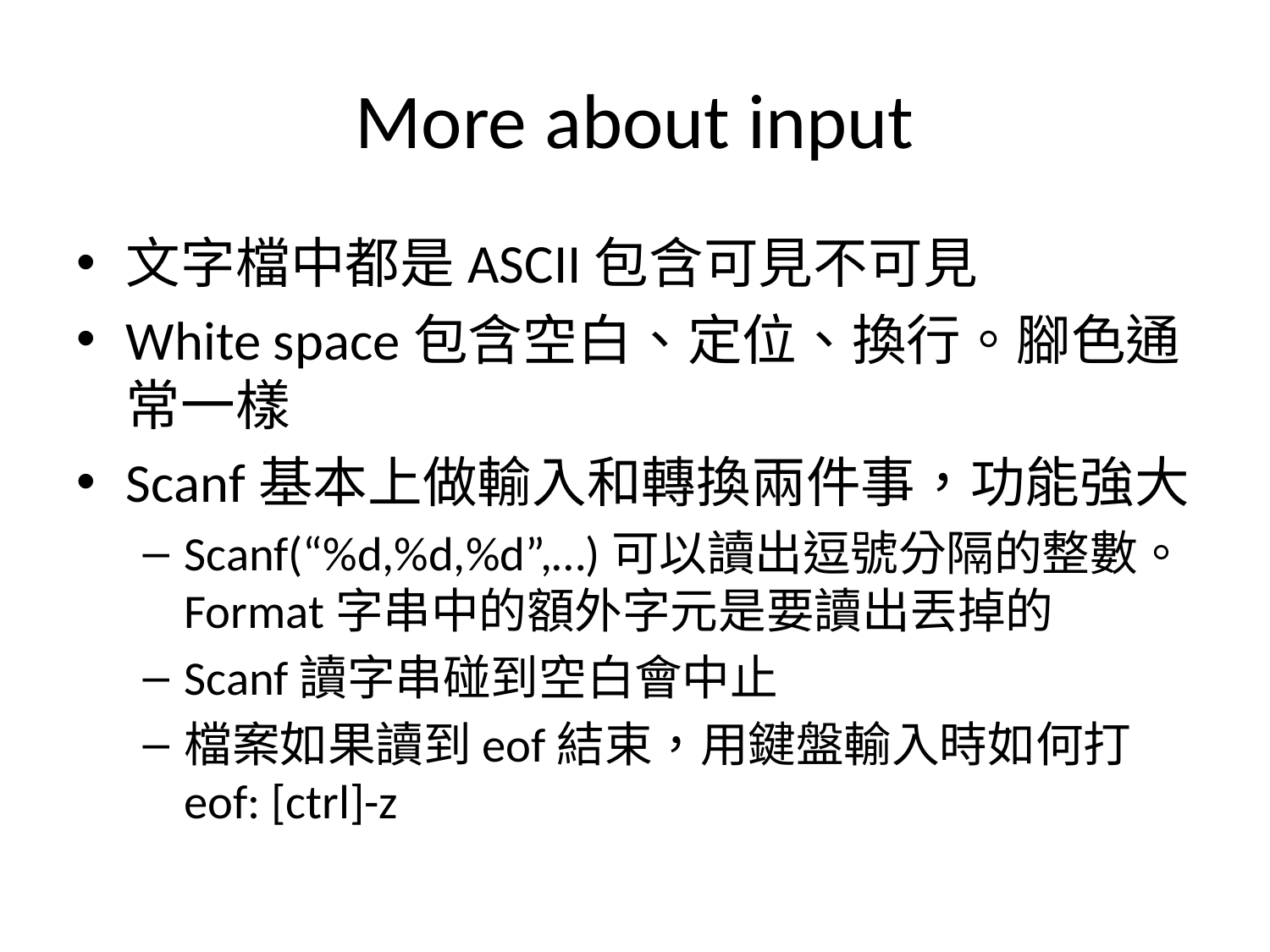

# More about input
文字檔中都是ASCII包含可見不可見
White space包含空白、定位、換行。腳色通常一樣
Scanf基本上做輸入和轉換兩件事，功能強大
Scanf(“%d,%d,%d”,…)可以讀出逗號分隔的整數。Format字串中的額外字元是要讀出丟掉的
Scanf讀字串碰到空白會中止
檔案如果讀到eof結束，用鍵盤輸入時如何打eof: [ctrl]-z